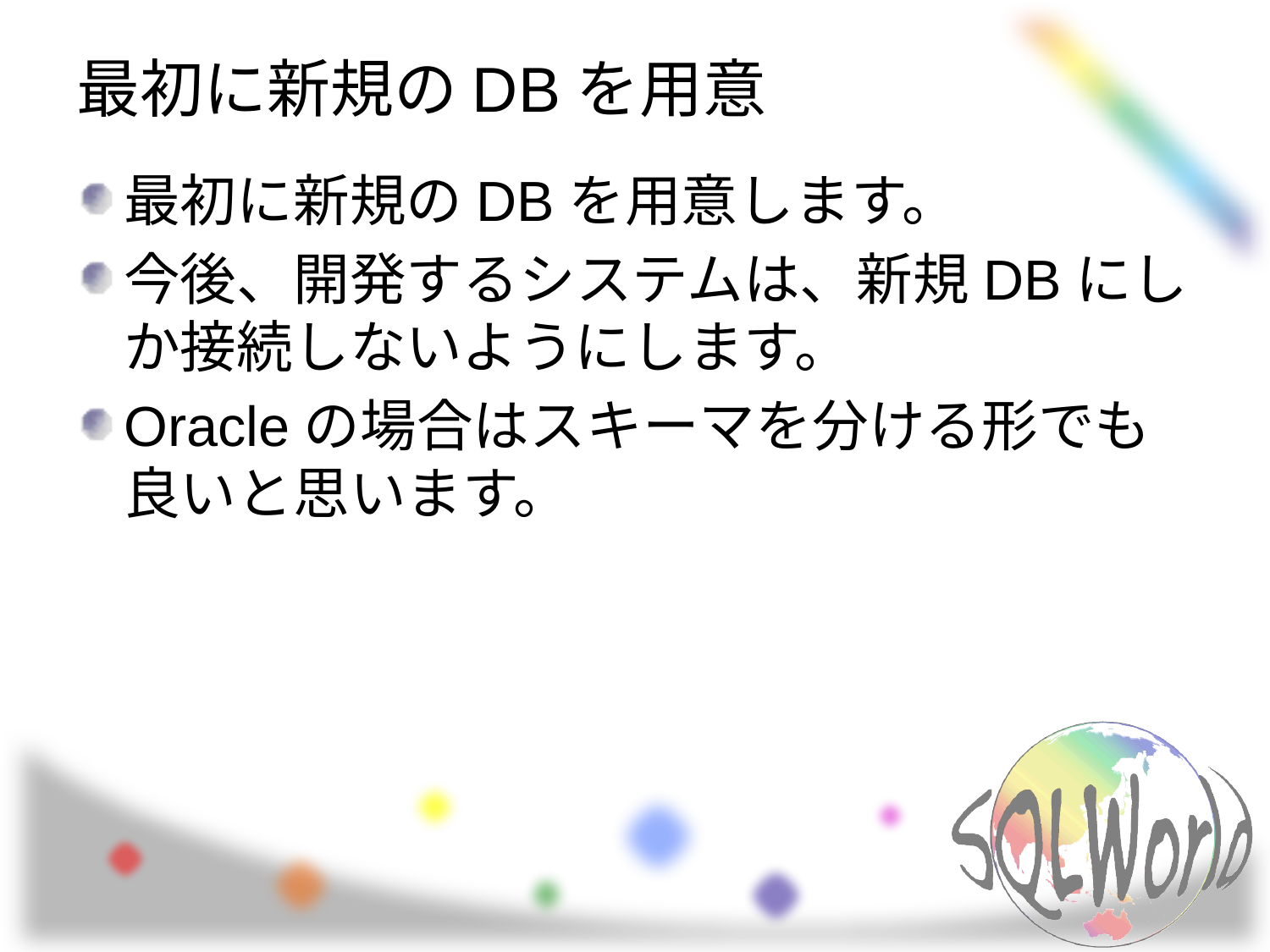

# 最初に新規のDBを用意
最初に新規のDBを用意します。
今後、開発するシステムは、新規DBにしか接続しないようにします。
Oracleの場合はスキーマを分ける形でも良いと思います。